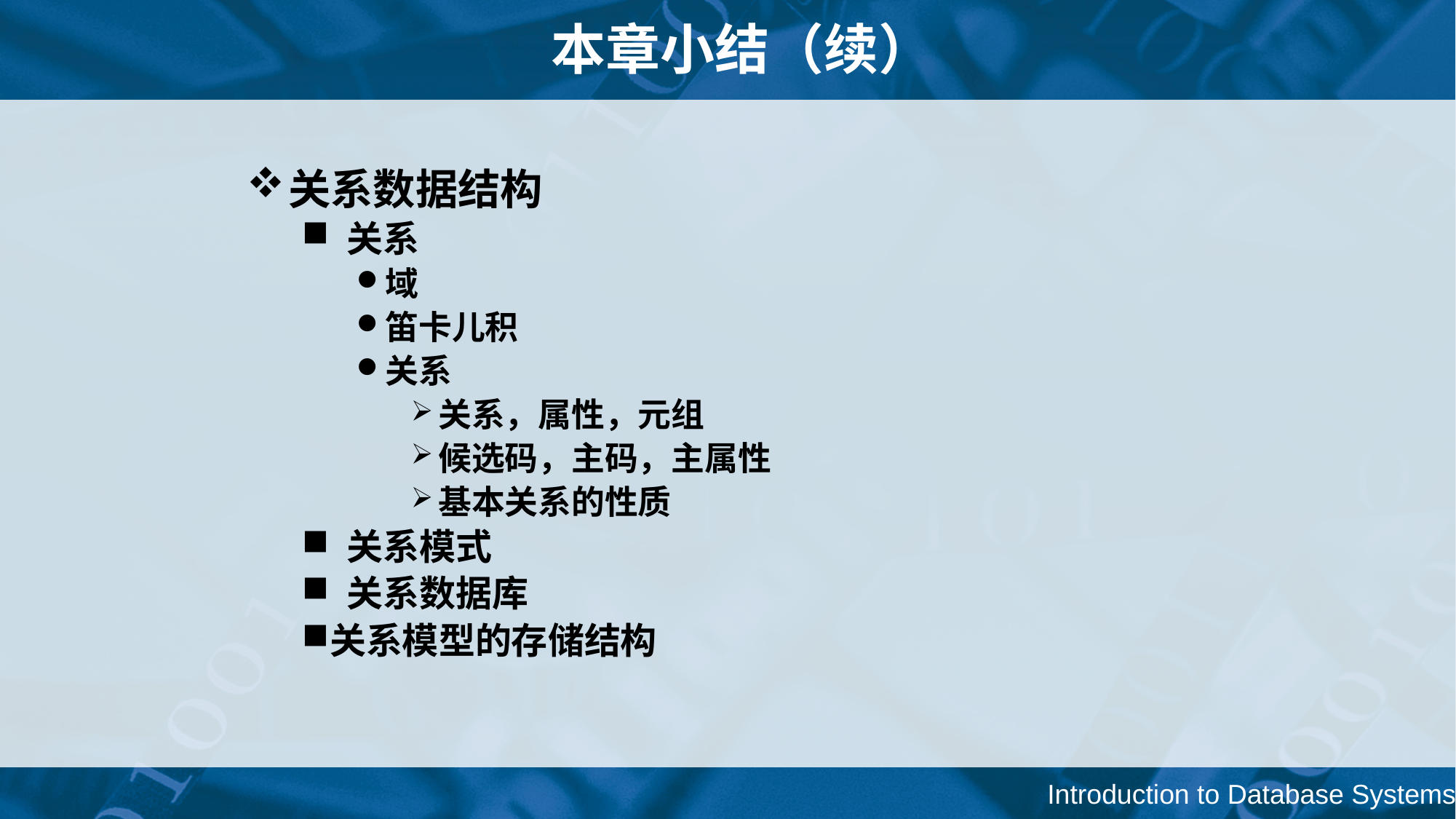

# 本章小结（续）
关系数据结构
 关系
域
笛卡儿积
关系
关系，属性，元组
候选码，主码，主属性
基本关系的性质
 关系模式
 关系数据库
关系模型的存储结构